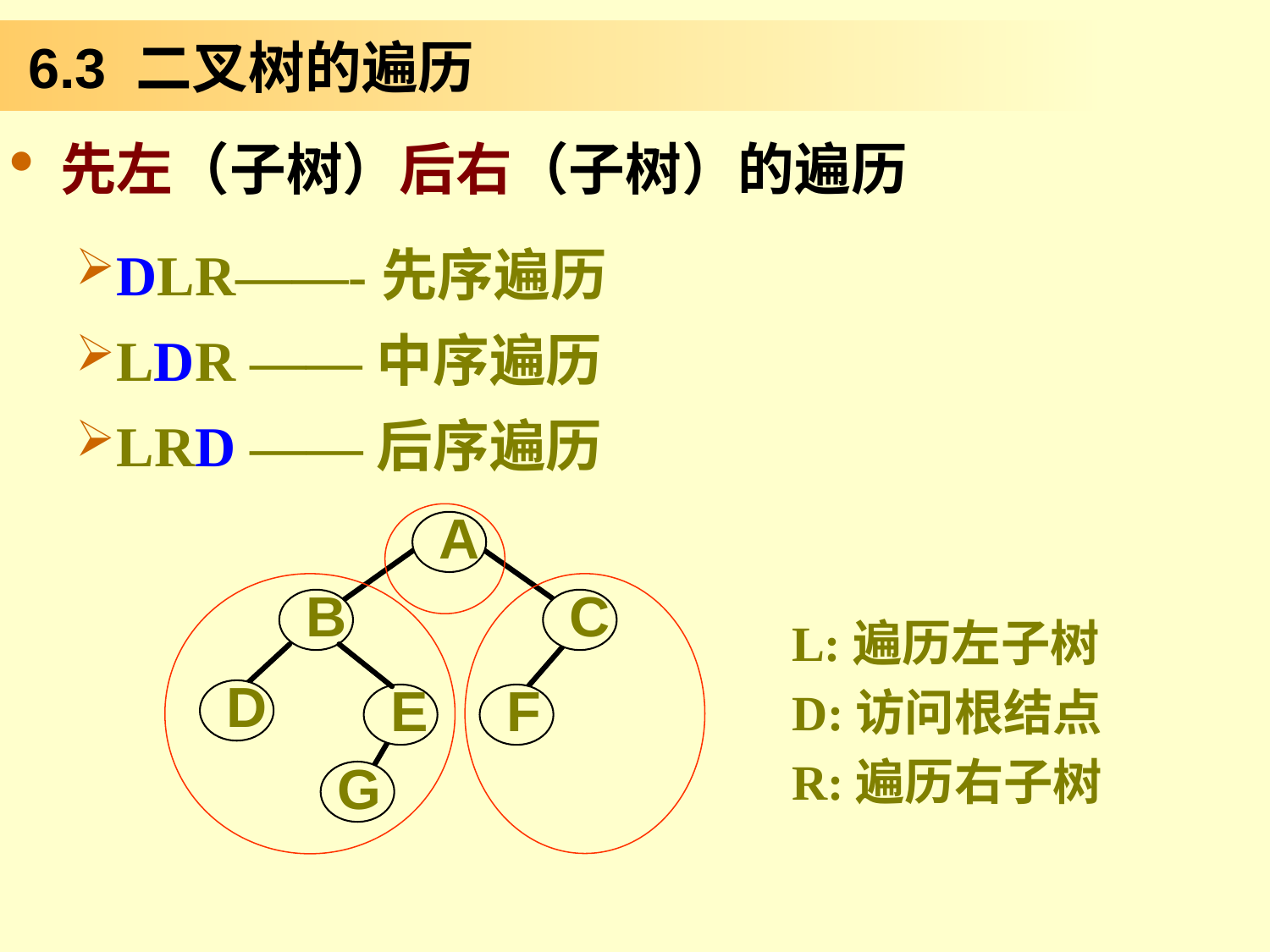

# 6.3 二叉树的遍历
先左（子树）后右（子树）的遍历
DLR——-先序遍历
LDR ——中序遍历
LRD ——后序遍历
 A

 B

 C

 D

 E

 F

G

  L:遍历左子树
  D:访问根结点
  R:遍历右子树